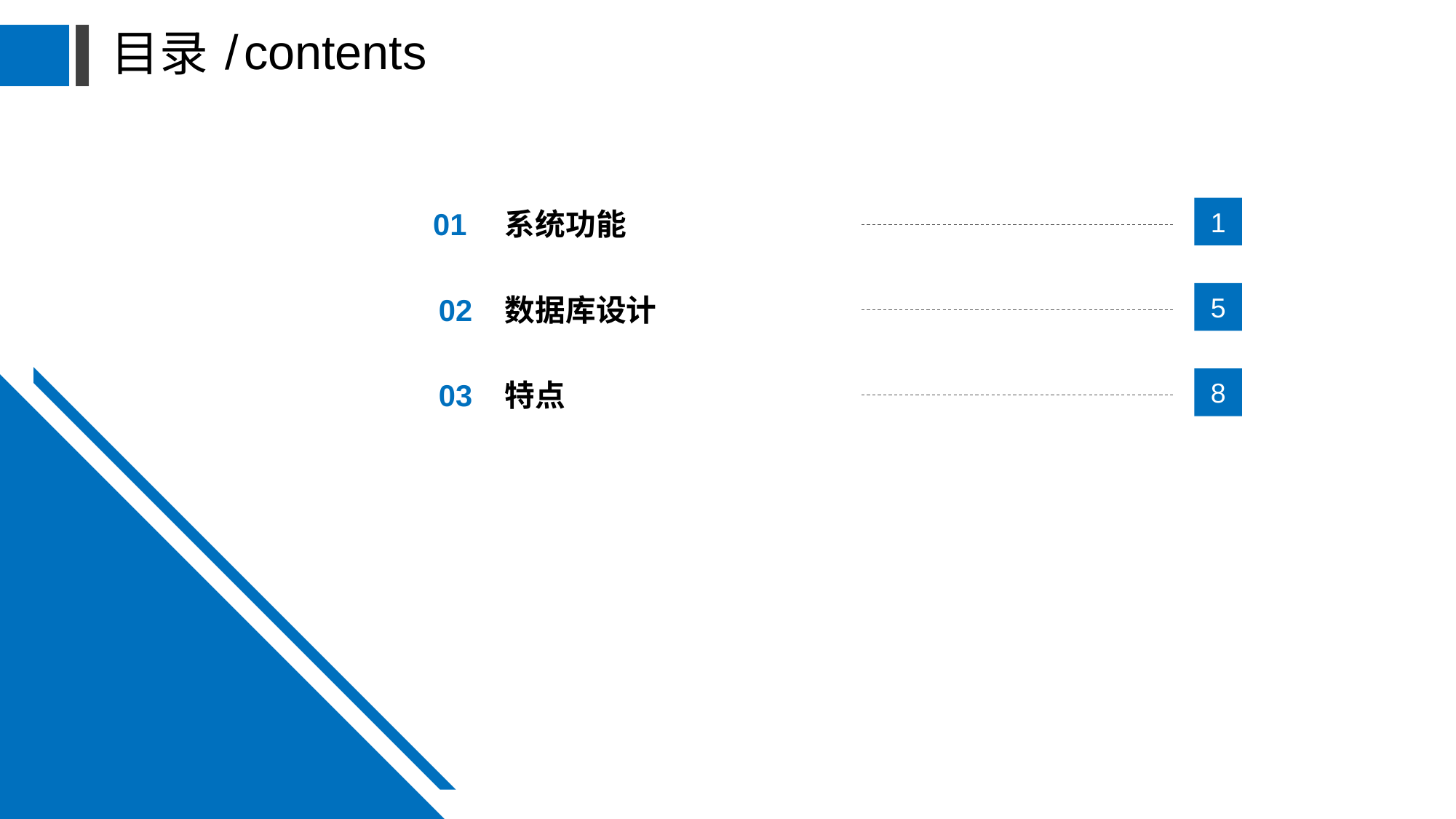

目录
/
contents
1
01
系统功能
5
02
数据库设计

8
03
特点